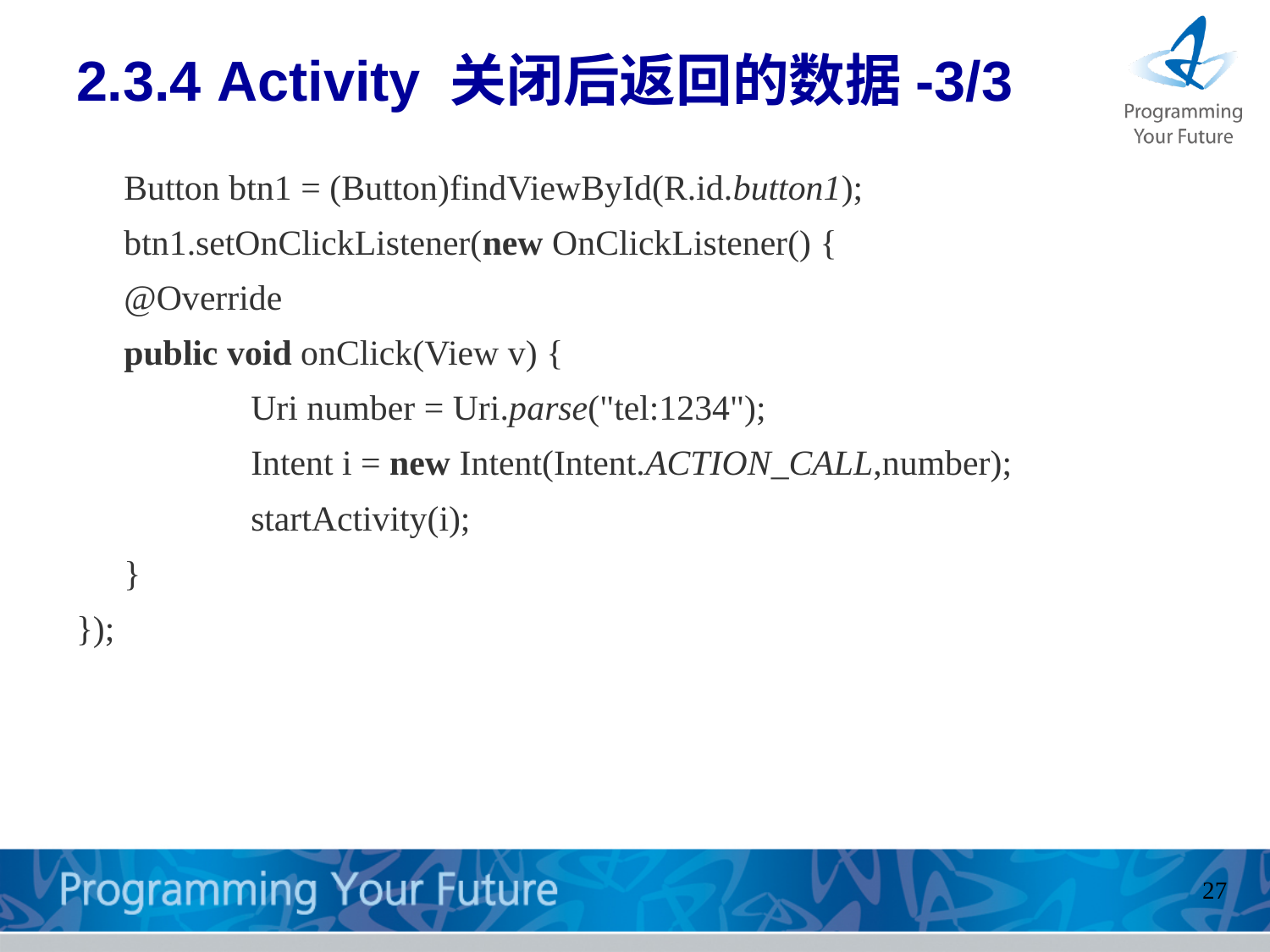

# 2.3.4 Activity 关闭后返回的数据-3/3
	Button btn1 = (Button)findViewById(R.id.button1);
	btn1.setOnClickListener(new OnClickListener() {
	@Override
	public void onClick(View v) {
		Uri number = Uri.parse("tel:1234");
		Intent i = new Intent(Intent.ACTION_CALL,number);
		startActivity(i);
	}
});